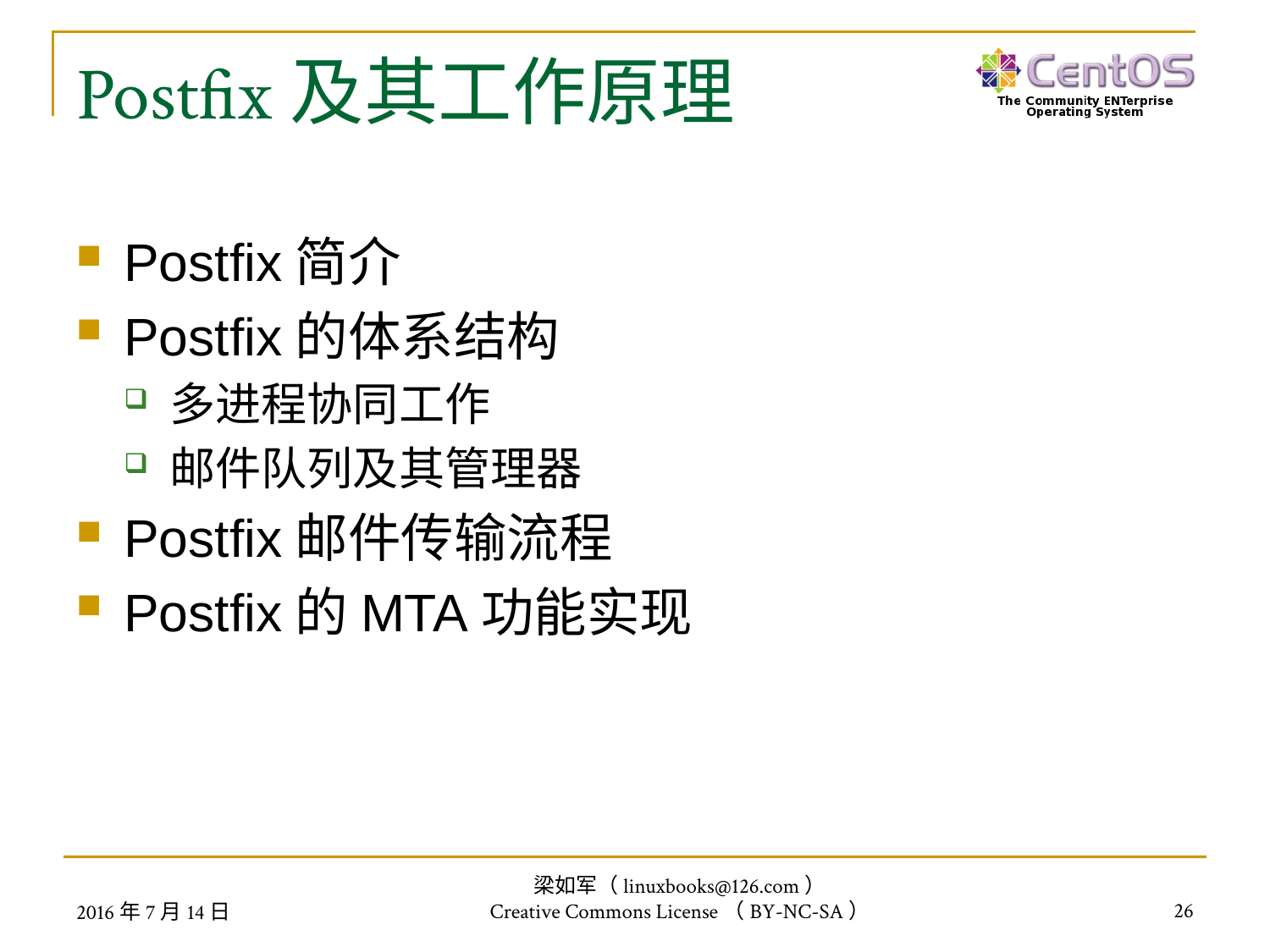

# Postfix及其工作原理
Postfix简介
Postfix的体系结构
多进程协同工作
邮件队列及其管理器
Postfix邮件传输流程
Postfix的MTA功能实现

梁如军（linuxbooks@126.com）
Creative Commons License（BY-NC-SA）
2016年7月14日
26